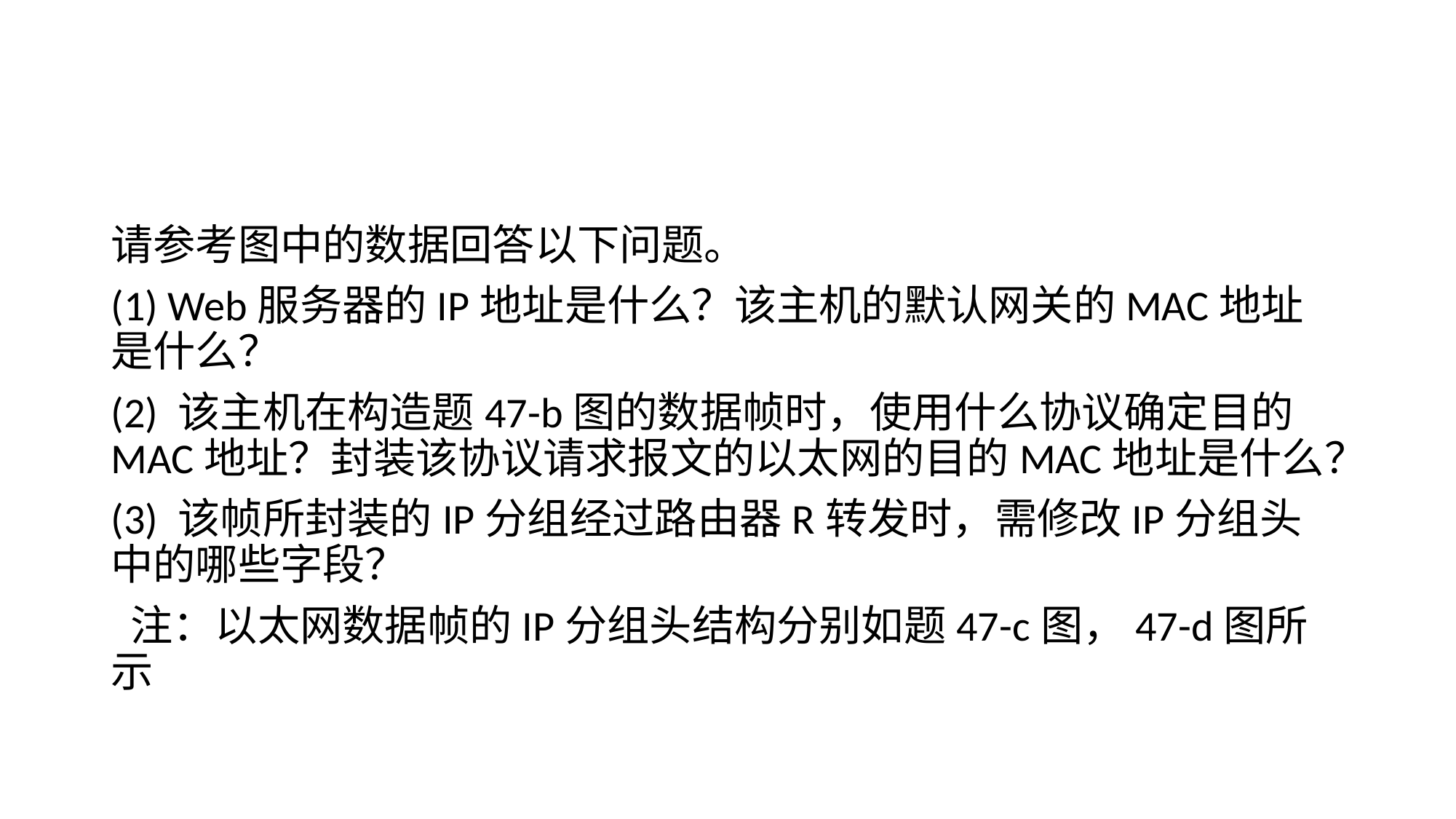

#
请参考图中的数据回答以下问题。
(1) Web服务器的IP地址是什么？该主机的默认网关的MAC地址是什么？
(2) 该主机在构造题47-b图的数据帧时，使用什么协议确定目的MAC地址？封装该协议请求报文的以太网的目的MAC地址是什么？
(3) 该帧所封装的IP分组经过路由器R转发时，需修改IP分组头中的哪些字段？
 注：以太网数据帧的IP分组头结构分别如题47-c图，47-d图所示